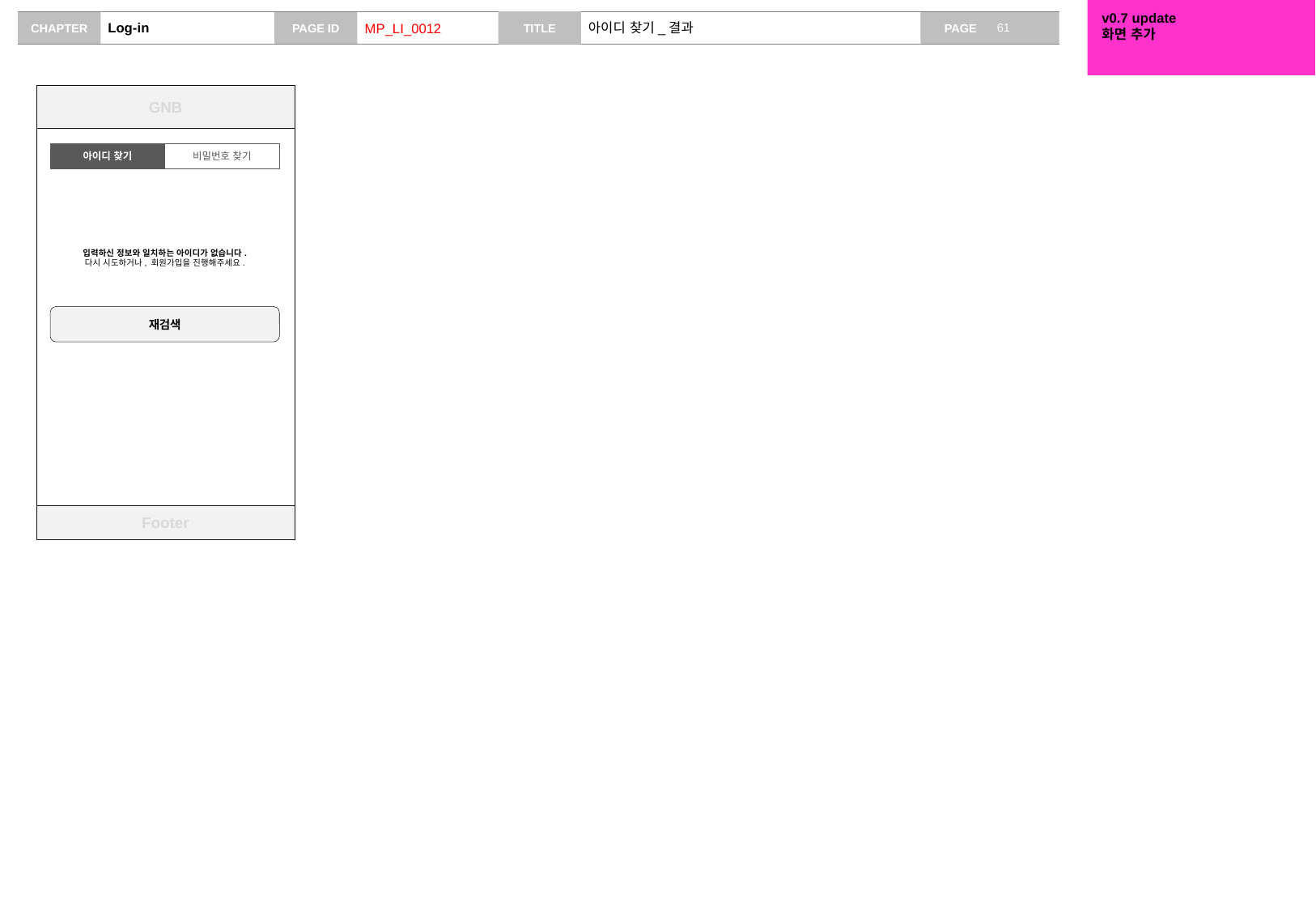

v0.7 update
화면 추가
# Log-in
MP_LI_0012
아이디 찾기_결과

GNB
아이디 찾기
비밀번호 찾기
입력하신 정보와 일치하는 아이디가 없습니다.
다시 시도하거나, 회원가입을 진행해주세요.
재검색
Footer